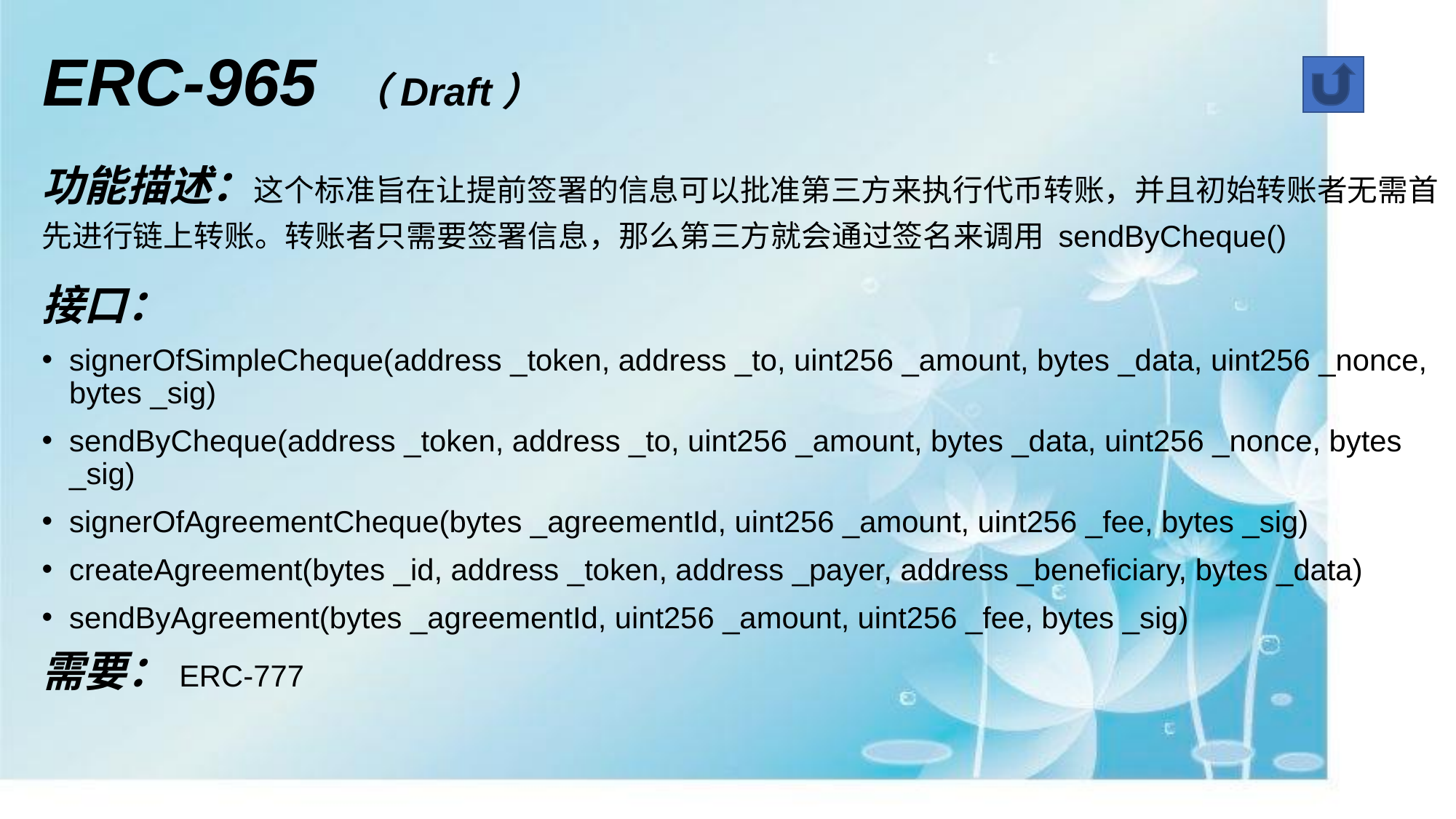

# ERC-965 （Draft）

功能描述：这个标准旨在让提前签署的信息可以批准第三方来执行代币转账，并且初始转账者无需首先进行链上转账。转账者只需要签署信息，那么第三方就会通过签名来调用 sendByCheque()
接口：
signerOfSimpleCheque(address _token, address _to, uint256 _amount, bytes _data, uint256 _nonce, bytes _sig)
sendByCheque(address _token, address _to, uint256 _amount, bytes _data, uint256 _nonce, bytes _sig)
signerOfAgreementCheque(bytes _agreementId, uint256 _amount, uint256 _fee, bytes _sig)
createAgreement(bytes _id, address _token, address _payer, address _beneficiary, bytes _data)
sendByAgreement(bytes _agreementId, uint256 _amount, uint256 _fee, bytes _sig)
需要：ERC-777